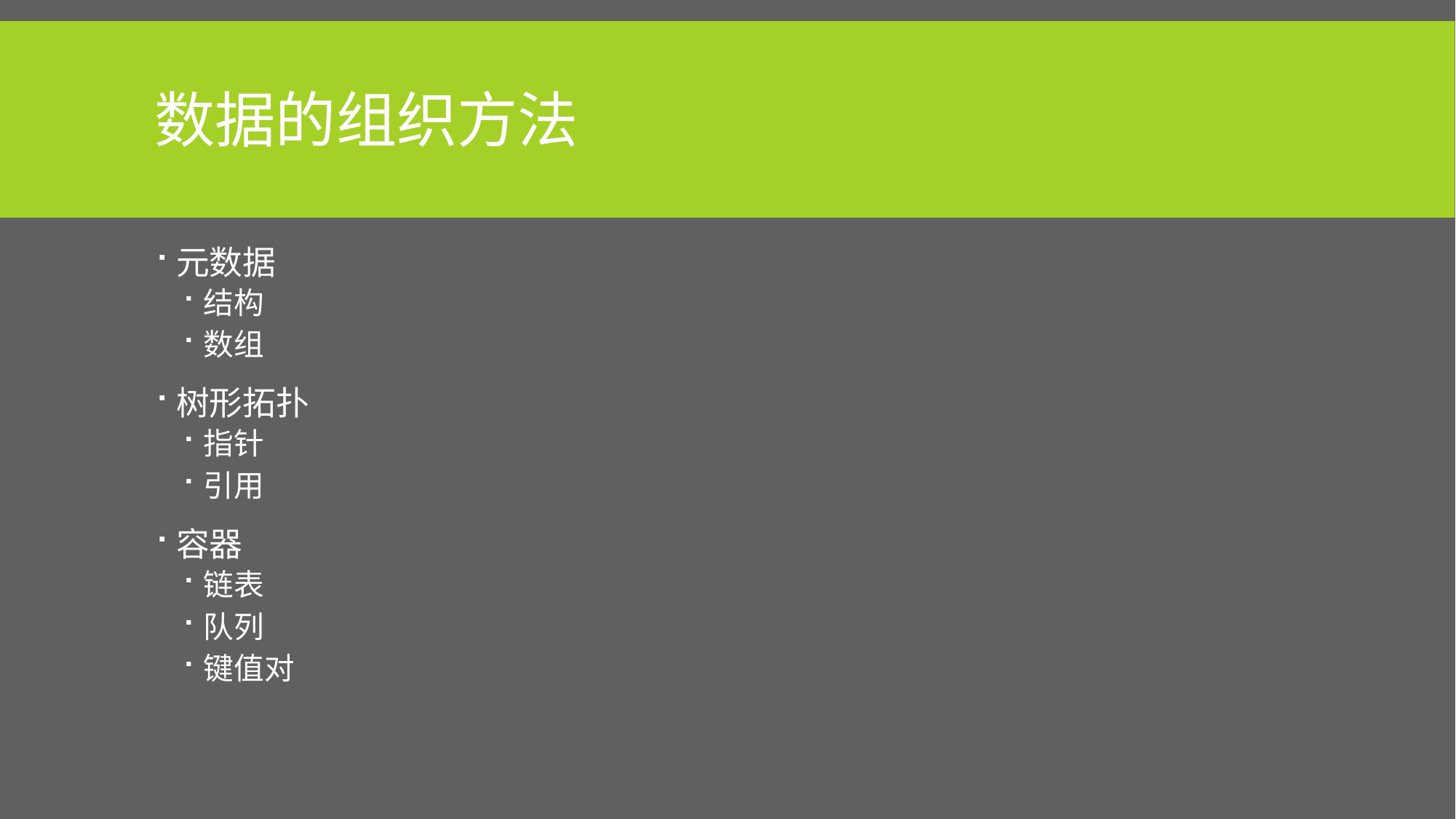

# 数据的组织方法
元数据
结构
数组
树形拓扑
指针
引用
容器
链表
队列
键值对